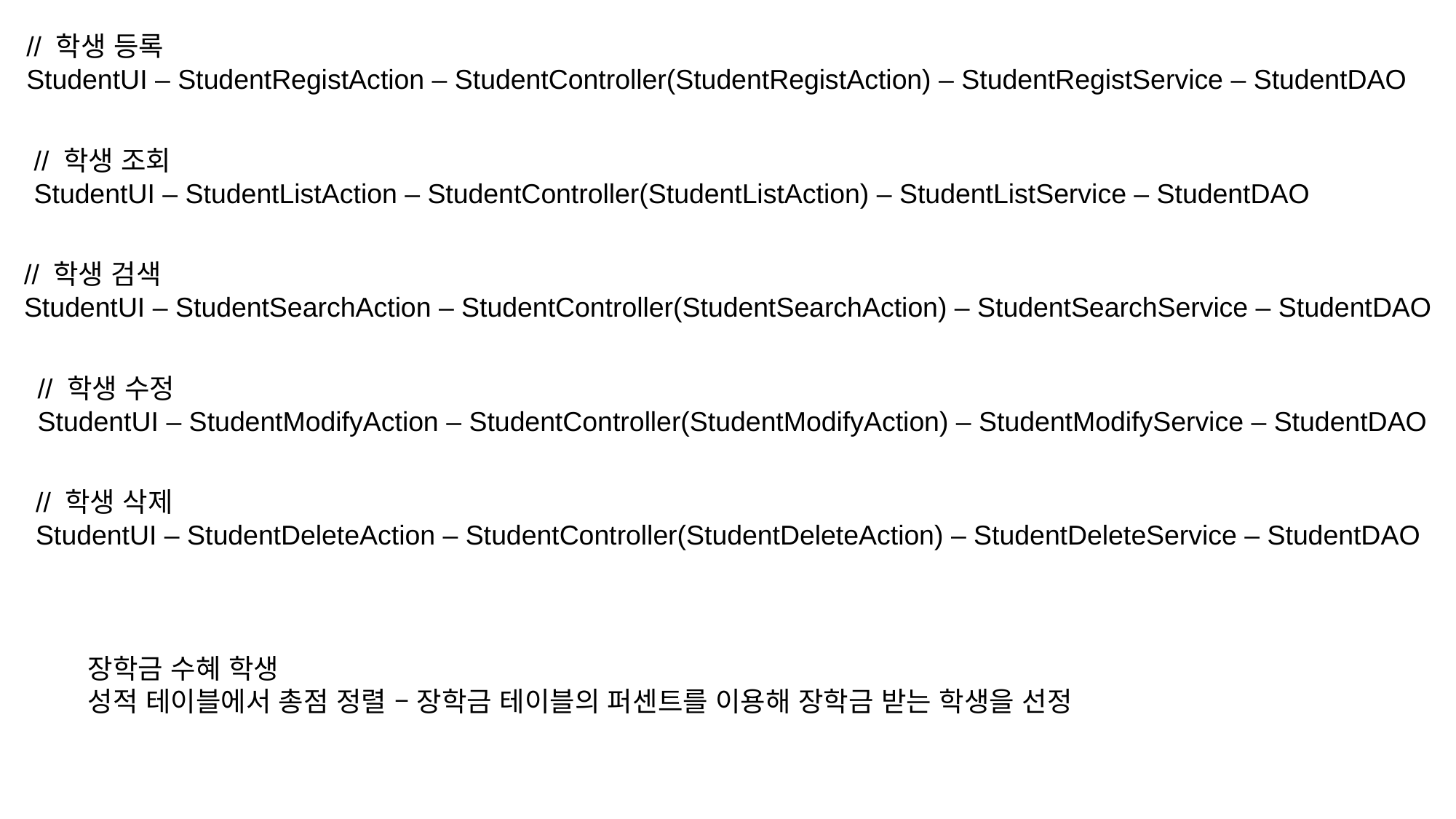

// 학생 등록
StudentUI – StudentRegistAction – StudentController(StudentRegistAction) – StudentRegistService – StudentDAO
// 학생 조회
StudentUI – StudentListAction – StudentController(StudentListAction) – StudentListService – StudentDAO
// 학생 검색
StudentUI – StudentSearchAction – StudentController(StudentSearchAction) – StudentSearchService – StudentDAO
// 학생 수정
StudentUI – StudentModifyAction – StudentController(StudentModifyAction) – StudentModifyService – StudentDAO
// 학생 삭제
StudentUI – StudentDeleteAction – StudentController(StudentDeleteAction) – StudentDeleteService – StudentDAO
장학금 수혜 학생
성적 테이블에서 총점 정렬 – 장학금 테이블의 퍼센트를 이용해 장학금 받는 학생을 선정